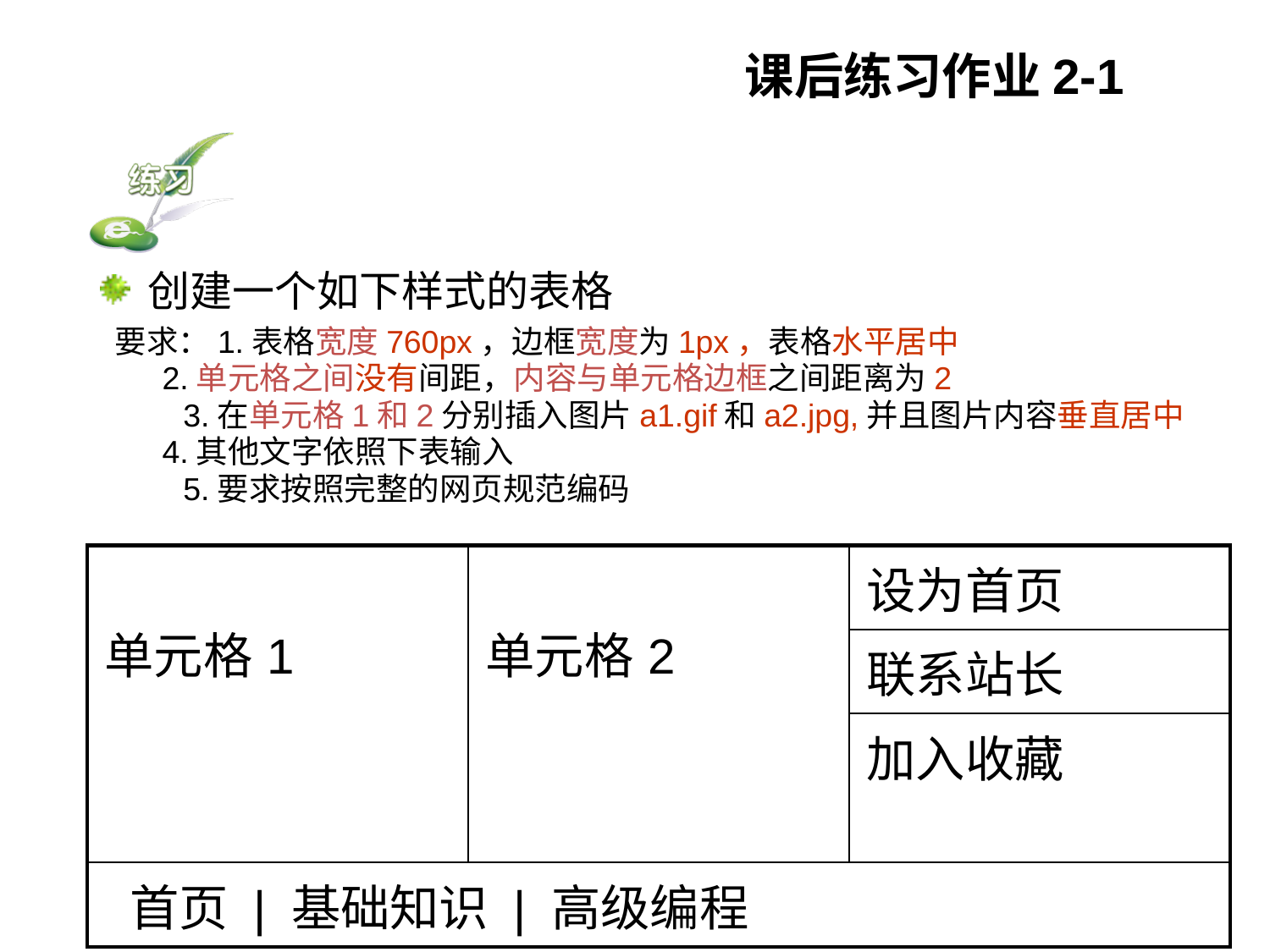

# 课后练习作业2-1
创建一个如下样式的表格
 要求：1.表格宽度760px，边框宽度为1px，表格水平居中
       2.单元格之间没有间距，内容与单元格边框之间距离为2
	    3.在单元格1和2分别插入图片a1.gif和a2.jpg,并且图片内容垂直居中
       4.其他文字依照下表输入
	    5.要求按照完整的网页规范编码

| 单元格1 | 单元格2 | 设为首页 |
| --- | --- | --- |
|  |  | 联系站长 |
|  |  | 加入收藏 |
| 首页 | 基础知识 | 高级编程 |  |  |